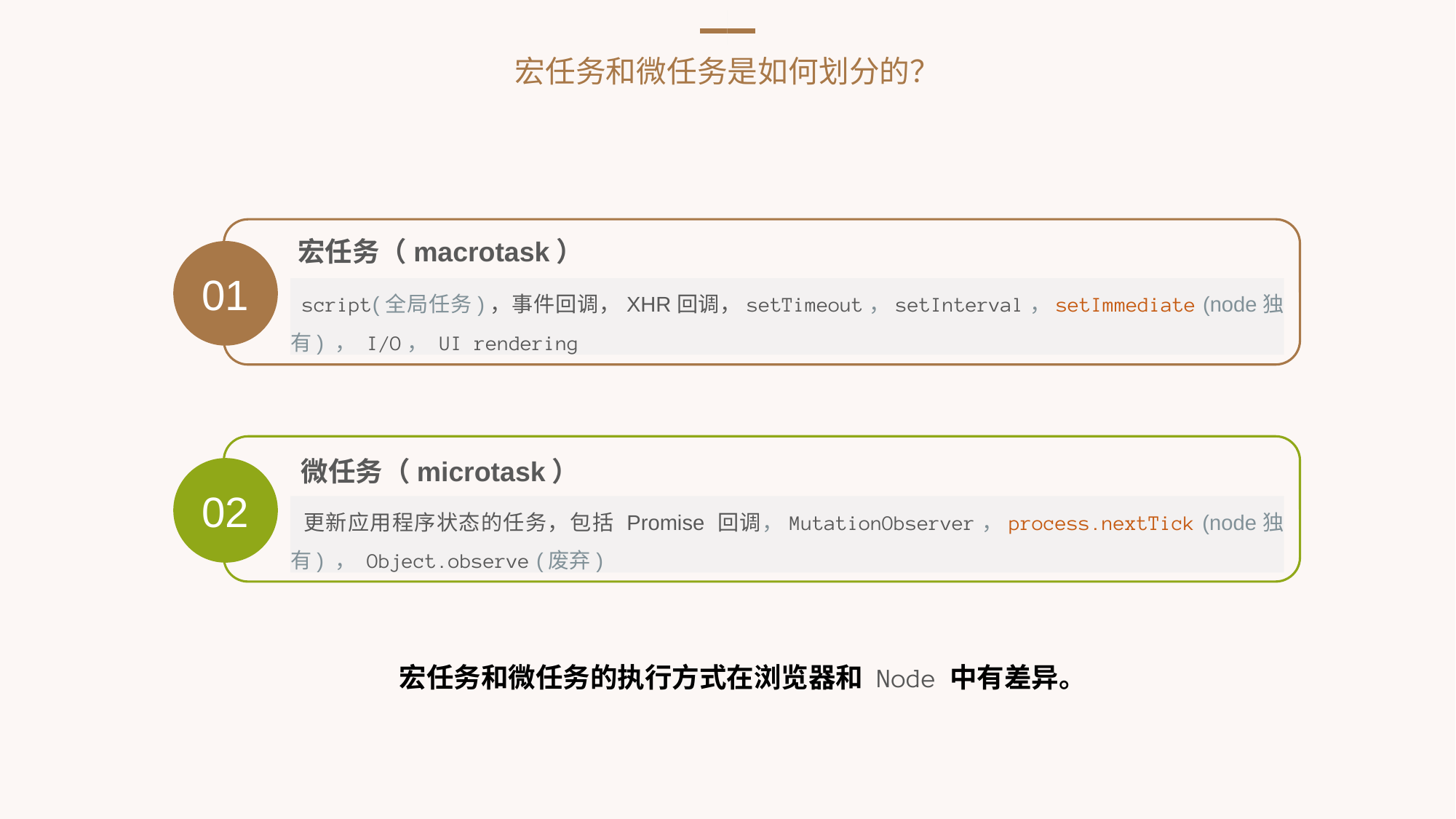

宏任务和微任务是如何划分的？

宏任务（macrotask）
01
 script(全局任务)，事件回调，XHR回调，setTimeout，setInterval，setImmediate (node独有) ， I/O， UI rendering

微任务（microtask）
02
 更新应用程序状态的任务，包括 Promise 回调，MutationObserver，process.nextTick (node独有) ， Object.observe (废弃)
宏任务和微任务的执行方式在浏览器和 Node 中有差异。